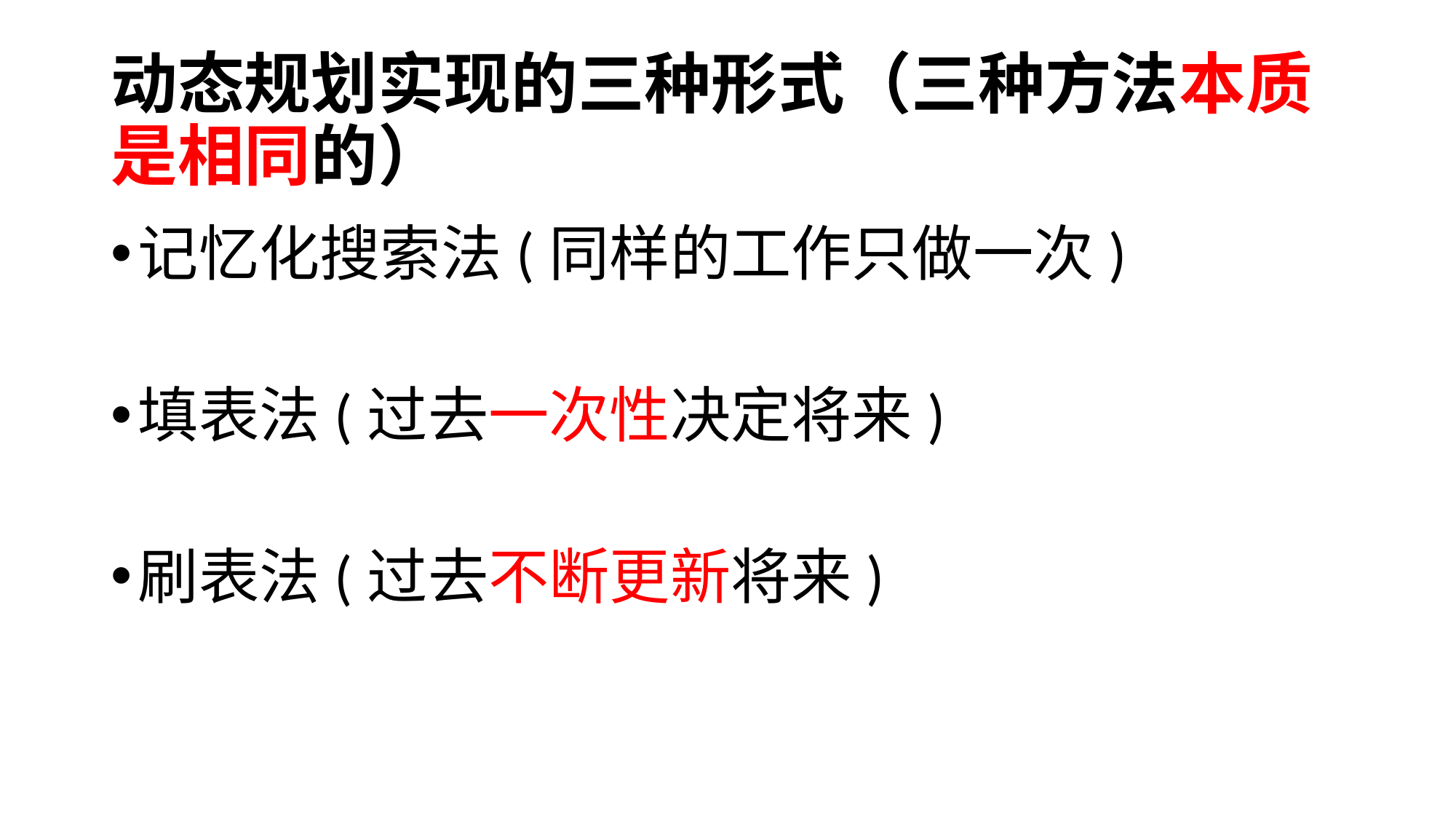

# 动态规划实现的三种形式（三种方法本质是相同的）
记忆化搜索法(同样的工作只做一次)

填表法(过去一次性决定将来)

刷表法(过去不断更新将来)